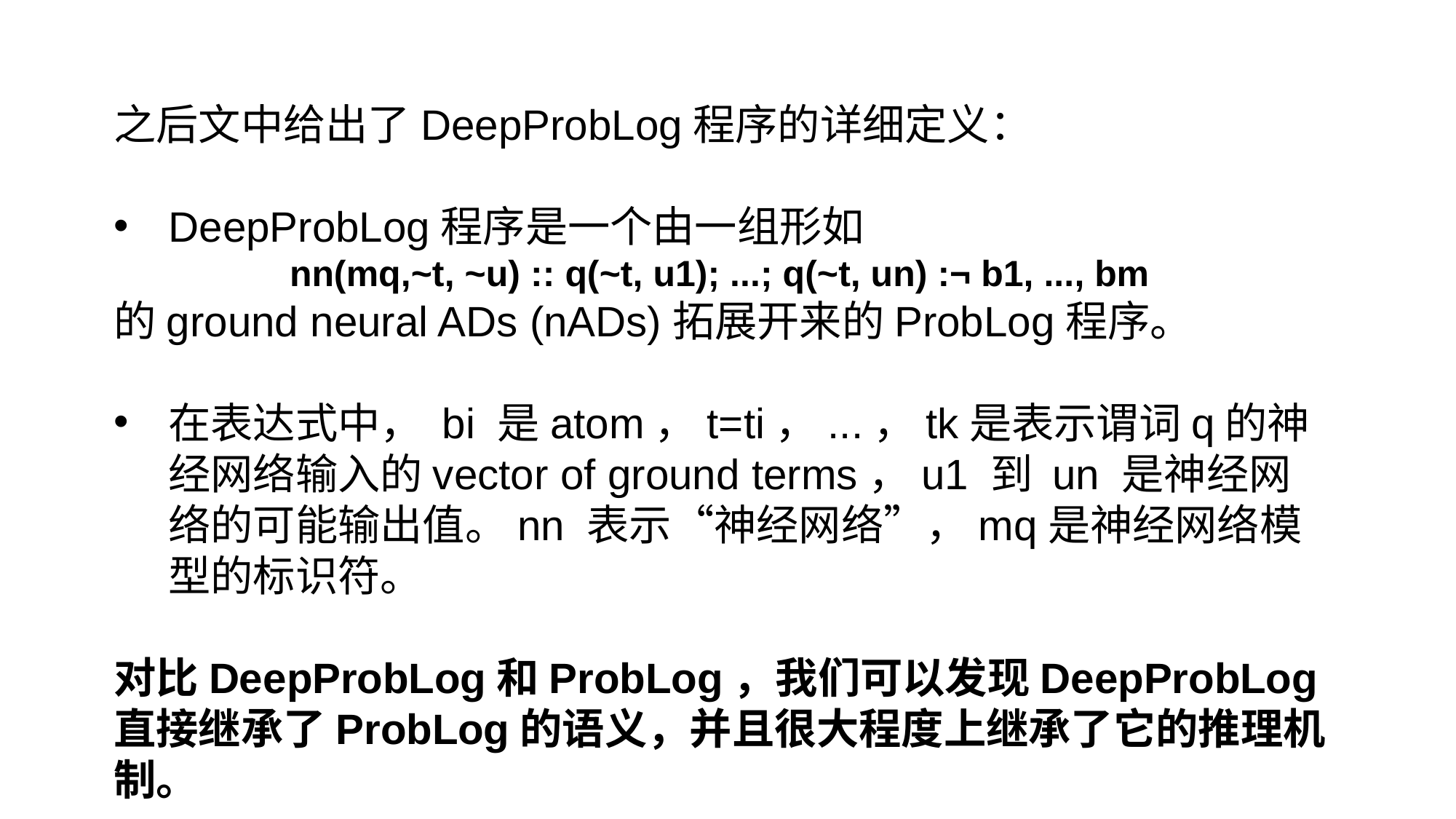

之后文中给出了DeepProbLog程序的详细定义：

DeepProbLog程序是一个由一组形如
nn(mq,~t, ~u) :: q(~t, u1); ...; q(~t, un) :¬ b1, ..., bm
的ground neural ADs (nADs)拓展开来的ProbLog程序。

在表达式中， bi 是atom，t=ti，...，tk是表示谓词q的神经网络输入的vector of ground terms，u1 到 un 是神经网络的可能输出值。nn 表示“神经网络”，mq是神经网络模型的标识符。

对比DeepProbLog和ProbLog，我们可以发现DeepProbLog直接继承了ProbLog的语义，并且很大程度上继承了它的推理机制。